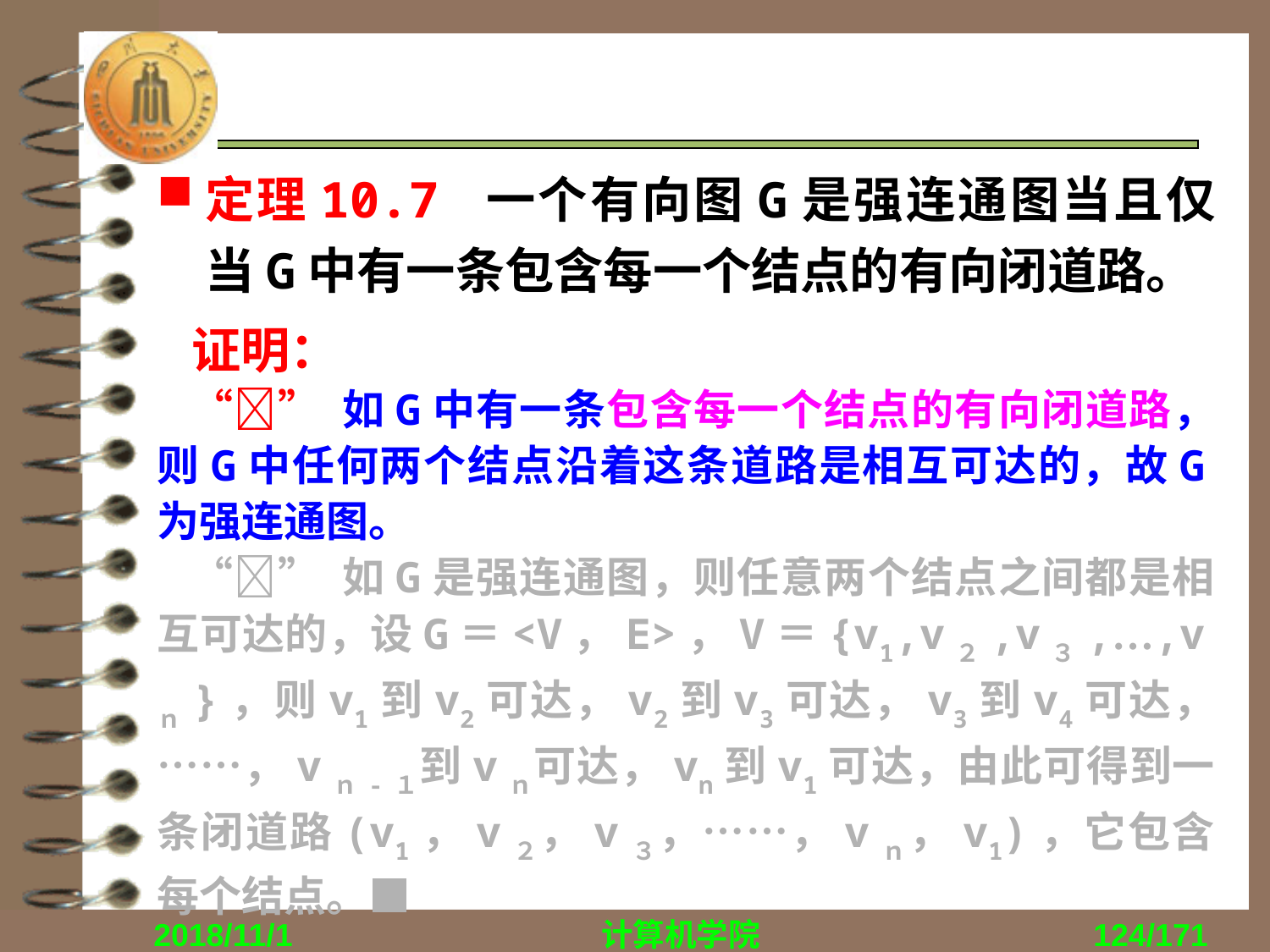

定理10.7 一个有向图G是强连通图当且仅当G中有一条包含每一个结点的有向闭道路。
  证明：
   “⇐” 如G中有一条包含每一个结点的有向闭道路，则G中任何两个结点沿着这条道路是相互可达的，故G为强连通图。
   “⇒” 如G是强连通图，则任意两个结点之间都是相互可达的，设G＝<V，E>，V＝{v1,v２,v３,…,vｎ}，则v1到v2可达，v2到v3可达，v3到v4可达，……，vｎ-１到vｎ可达，vn到v1可达，由此可得到一条闭道路(v1，v２，v３，……，vｎ，v1)，它包含每个结点。■
2018/11/1
计算机学院
124/171